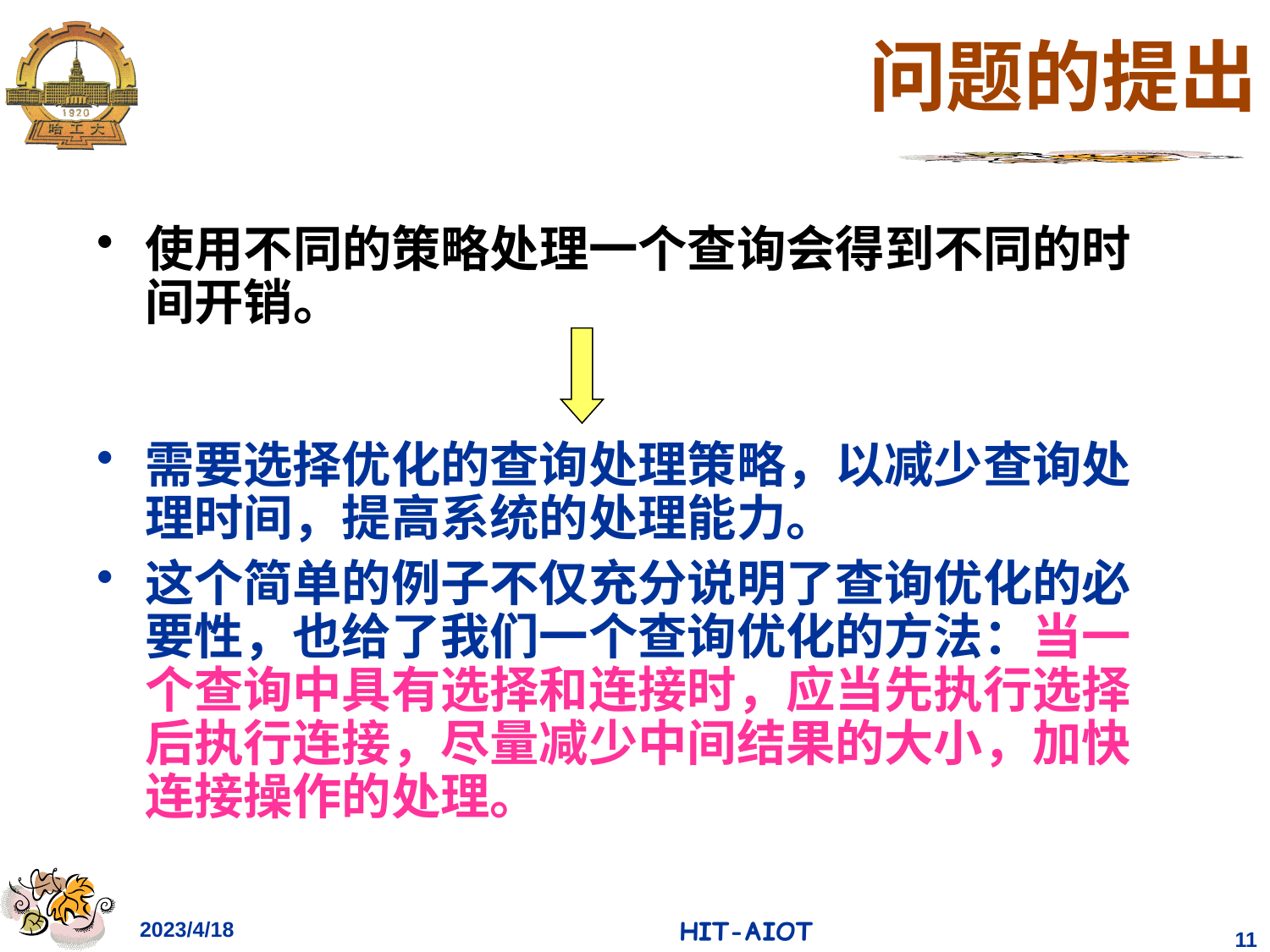

# 问题的提出
使用不同的策略处理一个查询会得到不同的时间开销。

需要选择优化的查询处理策略，以减少查询处理时间，提高系统的处理能力。
这个简单的例子不仅充分说明了查询优化的必要性，也给了我们一个查询优化的方法：当一个查询中具有选择和连接时，应当先执行选择后执行连接，尽量减少中间结果的大小，加快连接操作的处理。
2023/4/18
HIT-AIOT
11